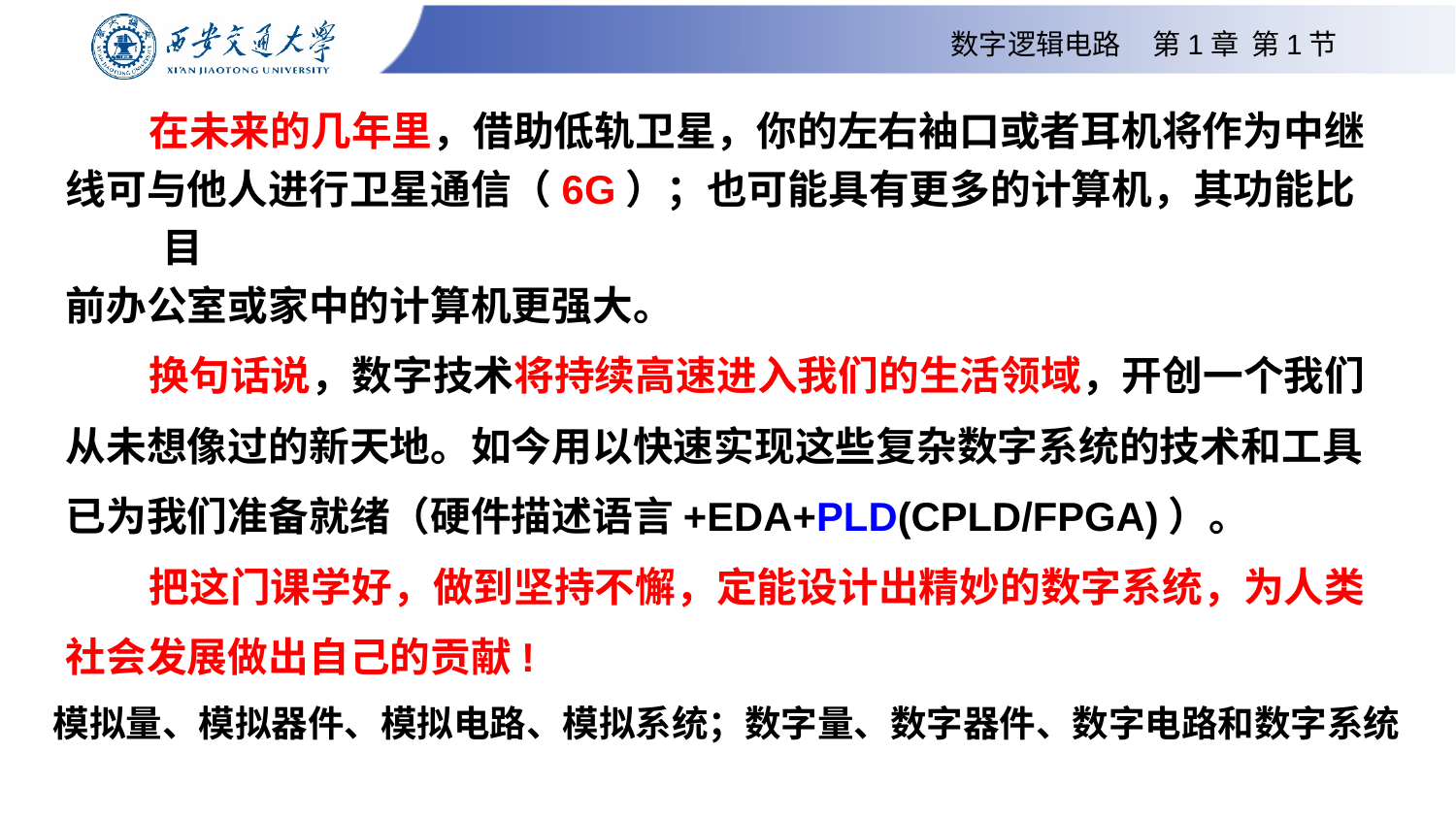

数字逻辑电路     第1章  第1节
         在未来的几年里，借助低轨卫星，你的左右袖口或者耳机将作为中继
线可与他人进行卫星通信（6G）；也可能具有更多的计算机，其功能比目
前办公室或家中的计算机更强大。
        换句话说，数字技术将持续高速进入我们的生活领域，开创一个我们
从未想像过的新天地。如今用以快速实现这些复杂数字系统的技术和工具
已为我们准备就绪（硬件描述语言+EDA+PLD(CPLD/FPGA)）。
        把这门课学好，做到坚持不懈，定能设计出精妙的数字系统，为人类
社会发展做出自己的贡献!
模拟量、模拟器件、模拟电路、模拟系统；数字量、数字器件、数字电路和数字系统